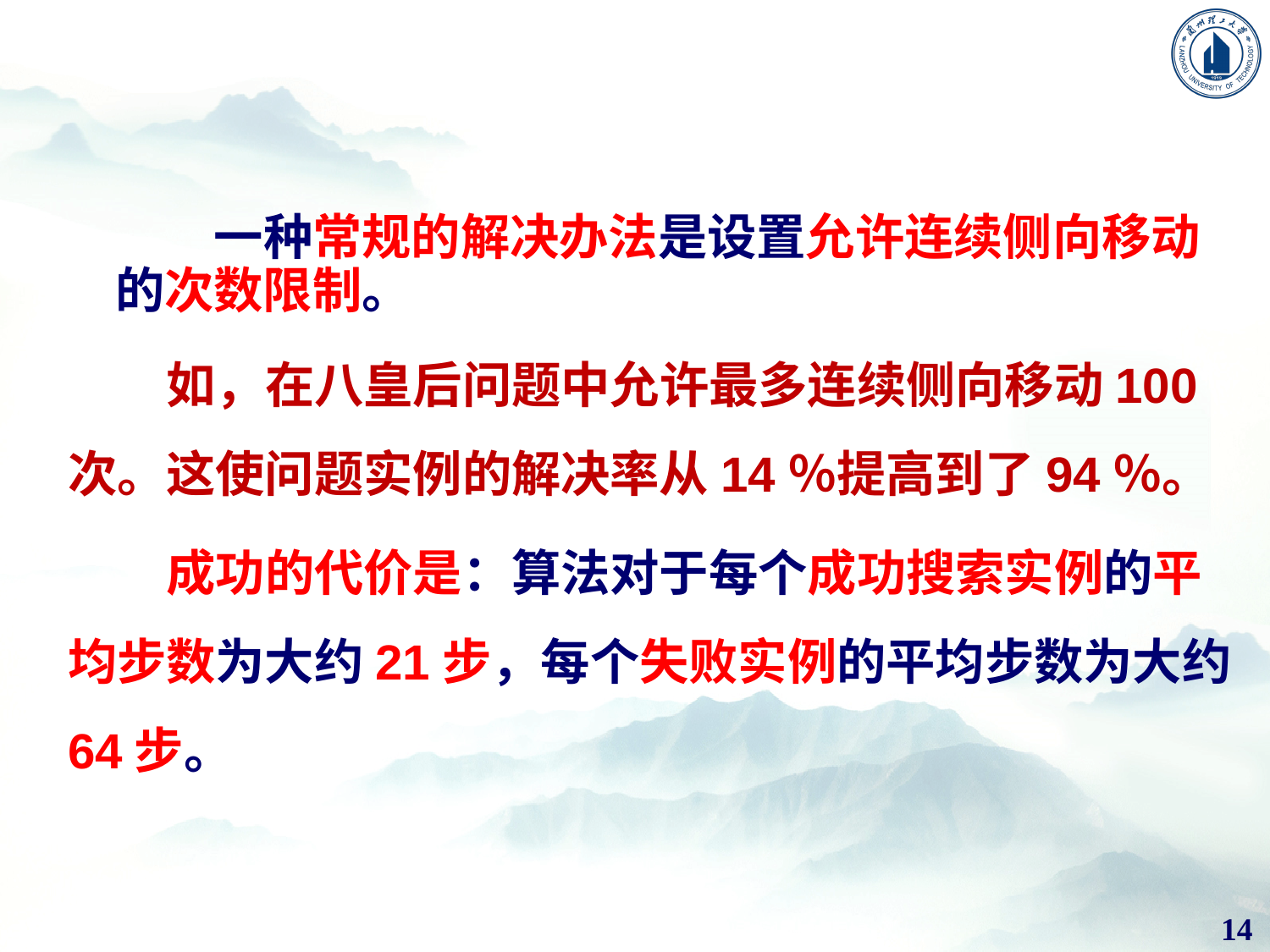

一种常规的解决办法是设置允许连续侧向移动的次数限制。
如，在八皇后问题中允许最多连续侧向移动100次。这使问题实例的解决率从14％提高到了94％。
成功的代价是：算法对于每个成功搜索实例的平均步数为大约21步，每个失败实例的平均步数为大约64步。

14